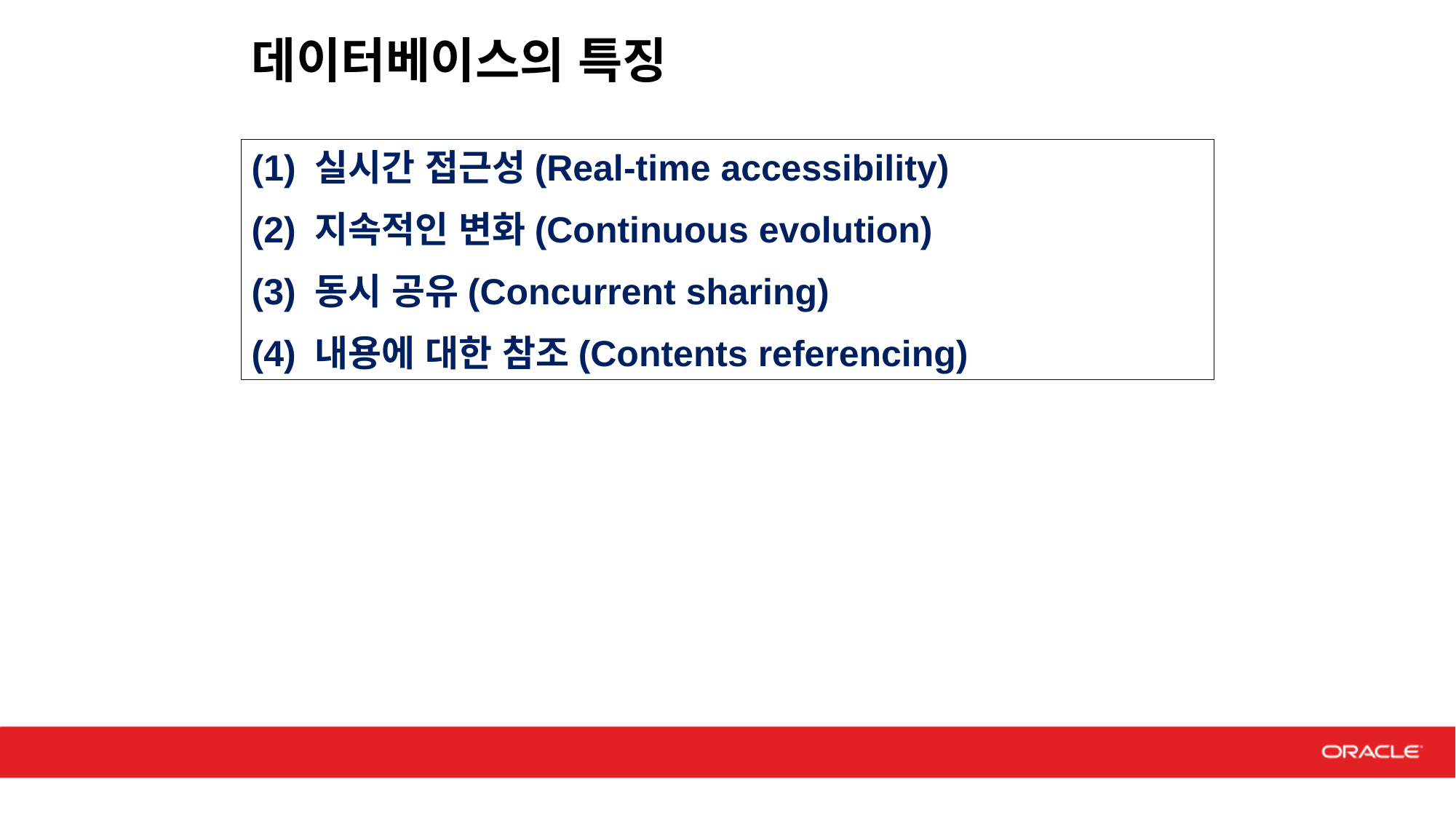

데이터베이스의 특징
(1) 실시간 접근성(Real-time accessibility)
(2) 지속적인 변화(Continuous evolution)
(3) 동시 공유(Concurrent sharing)
(4) 내용에 대한 참조(Contents referencing)